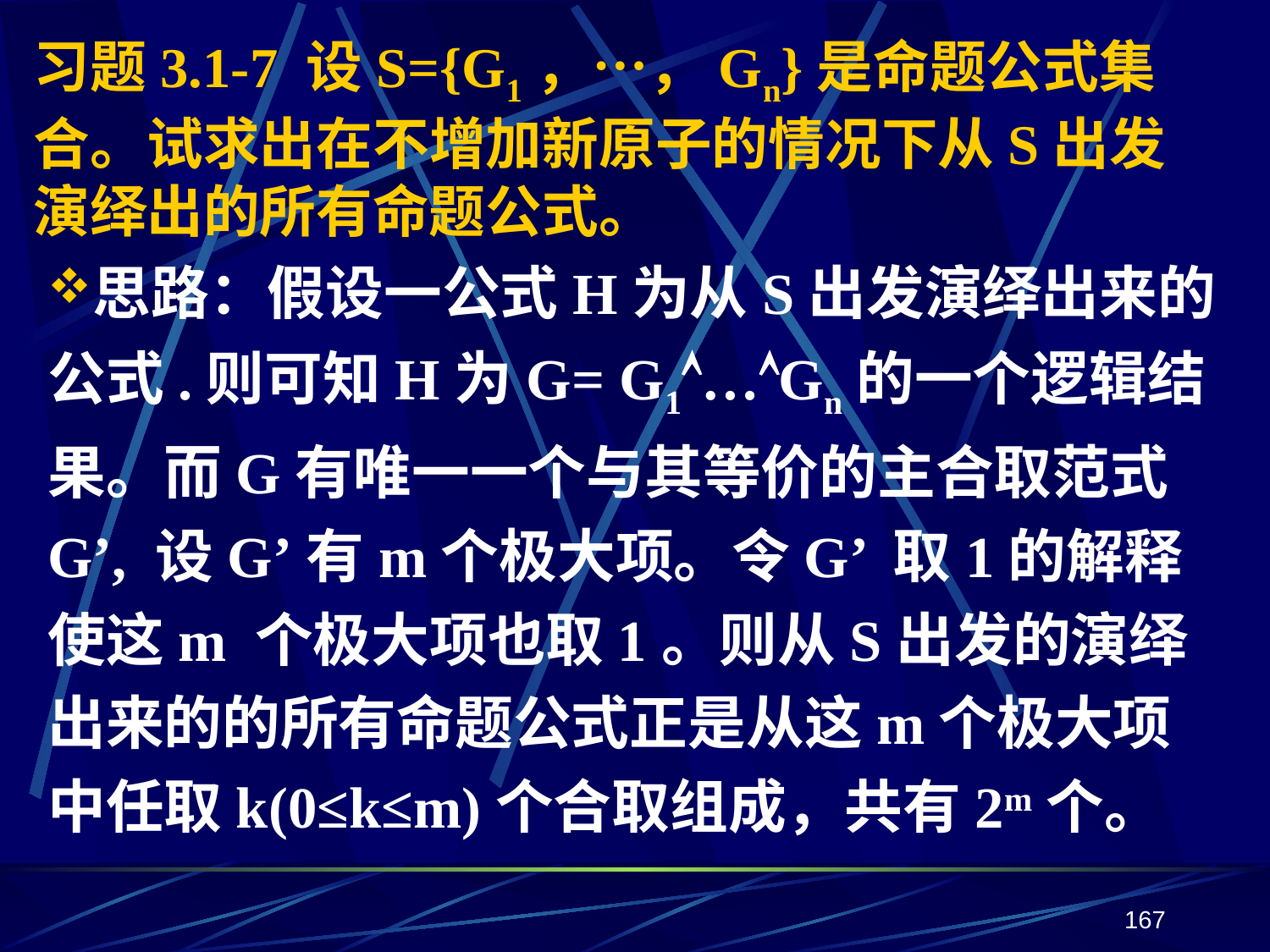

# 习题3.1-7 设S={G1，…，Gn}是命题公式集合。试求出在不增加新原子的情况下从S出发演绎出的所有命题公式。
思路：假设一公式H为从S出发演绎出来的公式.则可知H为G= G1∧…∧Gn的一个逻辑结果。而G有唯一一个与其等价的主合取范式G’, 设G’有m个极大项。令G’ 取1的解释使这m 个极大项也取1。则从S出发的演绎出来的的所有命题公式正是从这m个极大项中任取k(0≤k≤m)个合取组成，共有2m个。

167